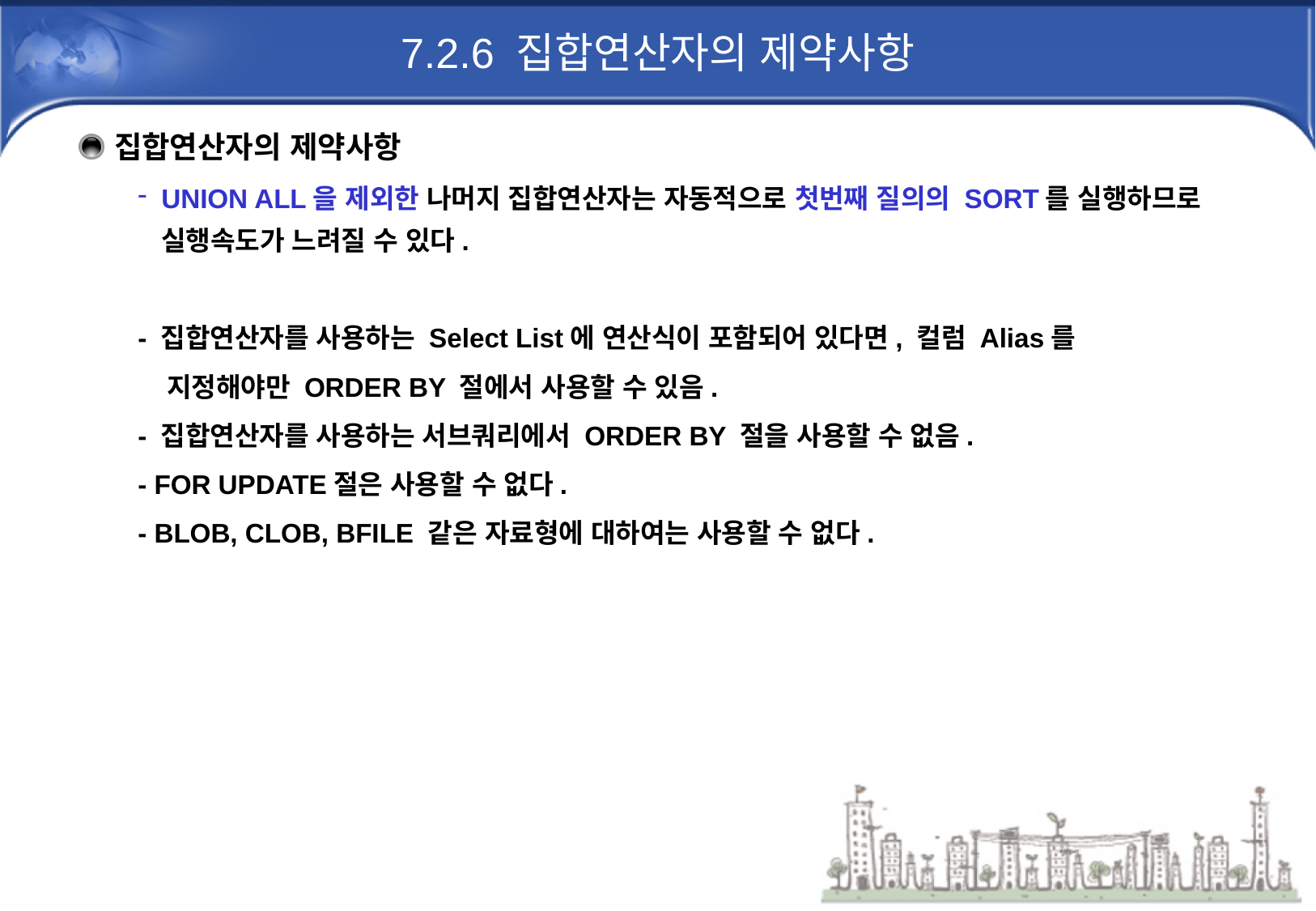

# 7.2.6 집합연산자의 제약사항
집합연산자의 제약사항
UNION ALL을 제외한 나머지 집합연산자는 자동적으로 첫번째 질의의 SORT를 실행하므로 실행속도가 느려질 수 있다.

- 집합연산자를 사용하는 Select List에 연산식이 포함되어 있다면, 컬럼 Alias를
   지정해야만 ORDER BY 절에서 사용할 수 있음.
- 집합연산자를 사용하는 서브쿼리에서 ORDER BY 절을 사용할 수 없음.
- FOR UPDATE절은 사용할 수 없다.
- BLOB, CLOB, BFILE 같은 자료형에 대하여는 사용할 수 없다.